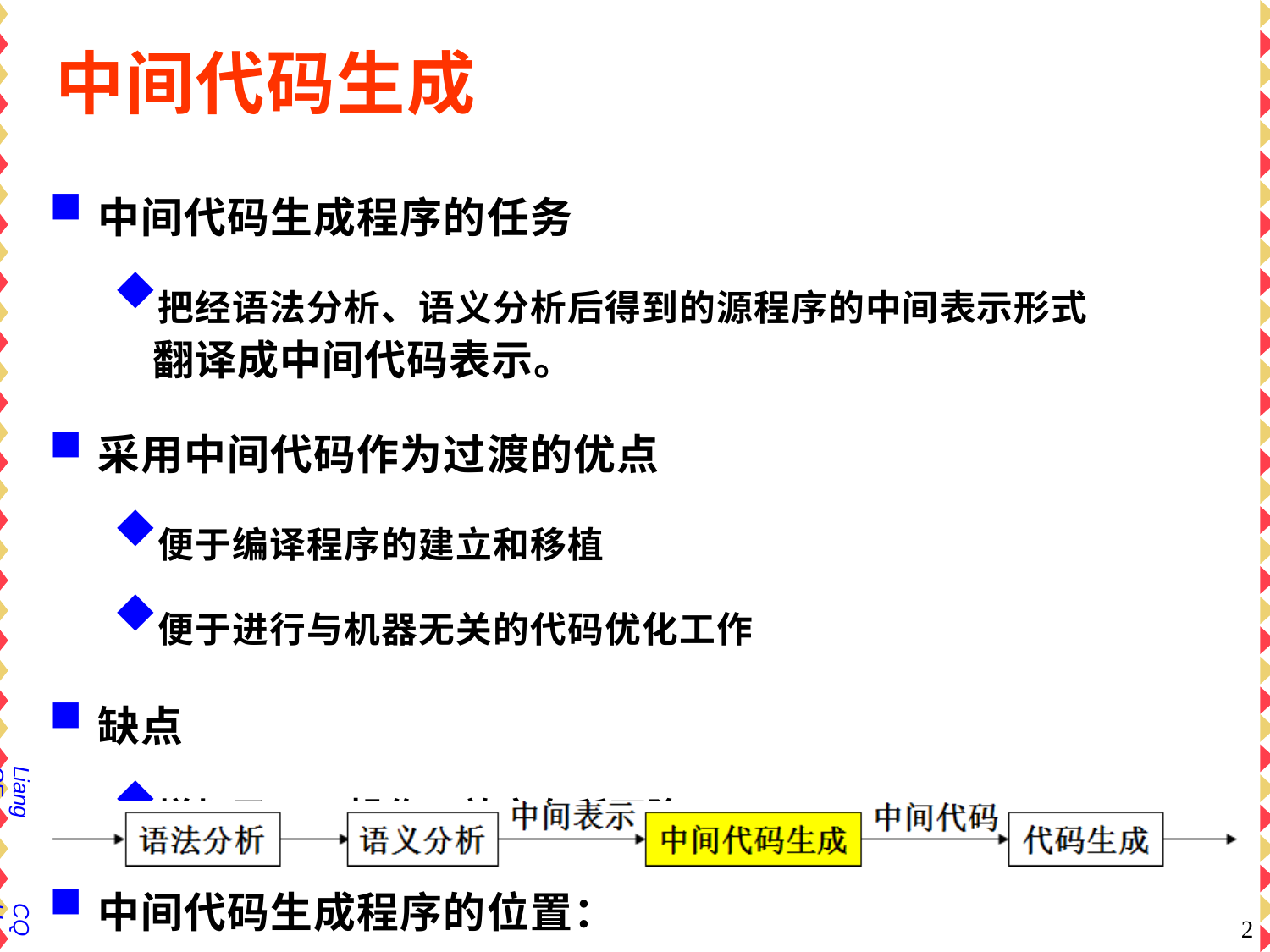

# 中间代码生成
中间代码生成程序的任务
把经语法分析、语义分析后得到的源程序的中间表示形式
翻译成中间代码表示。
采用中间代码作为过渡的优点
便于编译程序的建立和移植
便于进行与机器无关的代码优化工作
缺点
增加了I/O操作、效率有所下降
中间代码生成程序的位置：
Liang GE

CQU
2